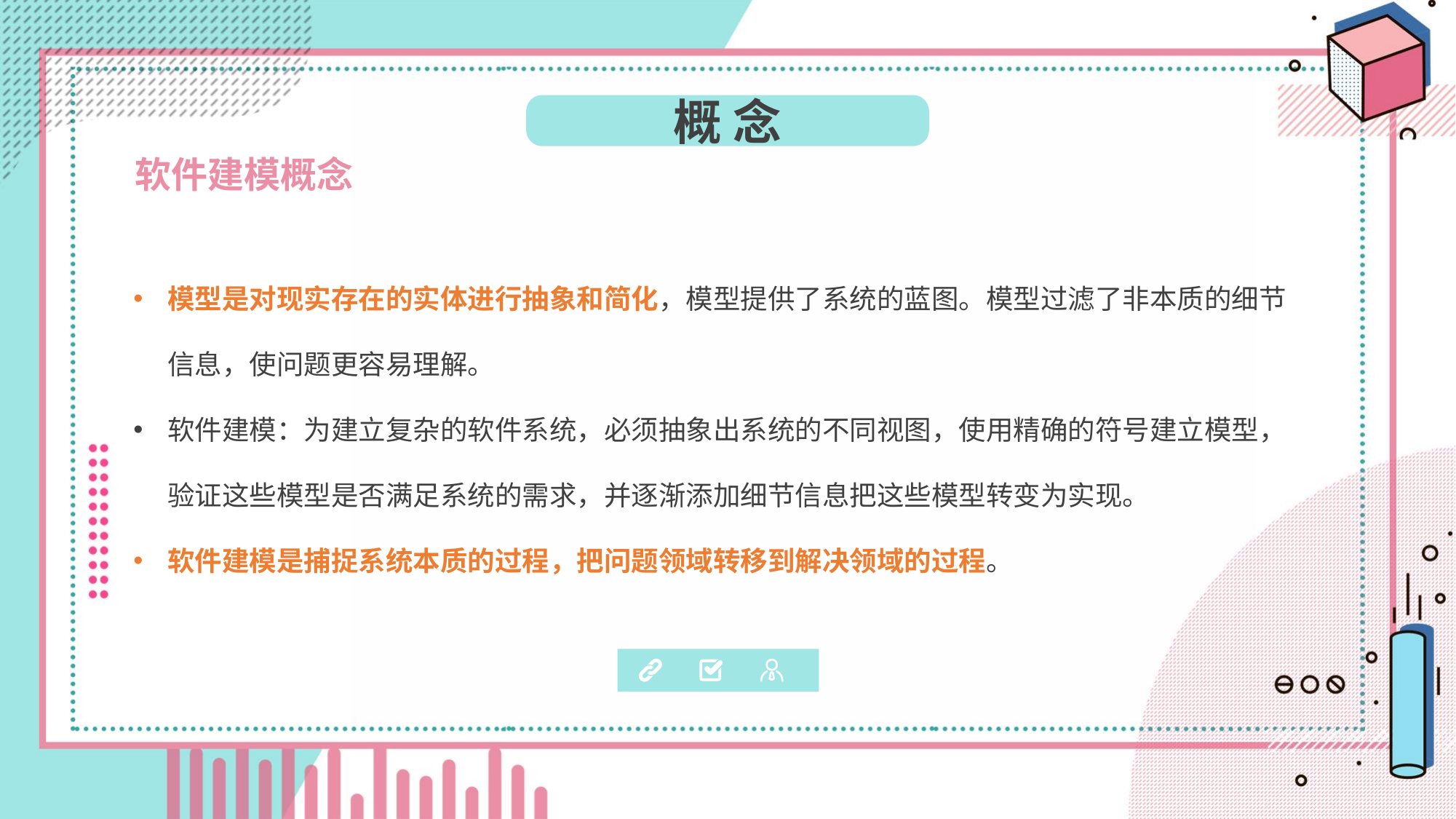

概 念
软件建模概念
模型是对现实存在的实体进行抽象和简化，模型提供了系统的蓝图。模型过滤了非本质的细节信息，使问题更容易理解。
软件建模：为建立复杂的软件系统，必须抽象出系统的不同视图，使用精确的符号建立模型，验证这些模型是否满足系统的需求，并逐渐添加细节信息把这些模型转变为实现。
软件建模是捕捉系统本质的过程，把问题领域转移到解决领域的过程。